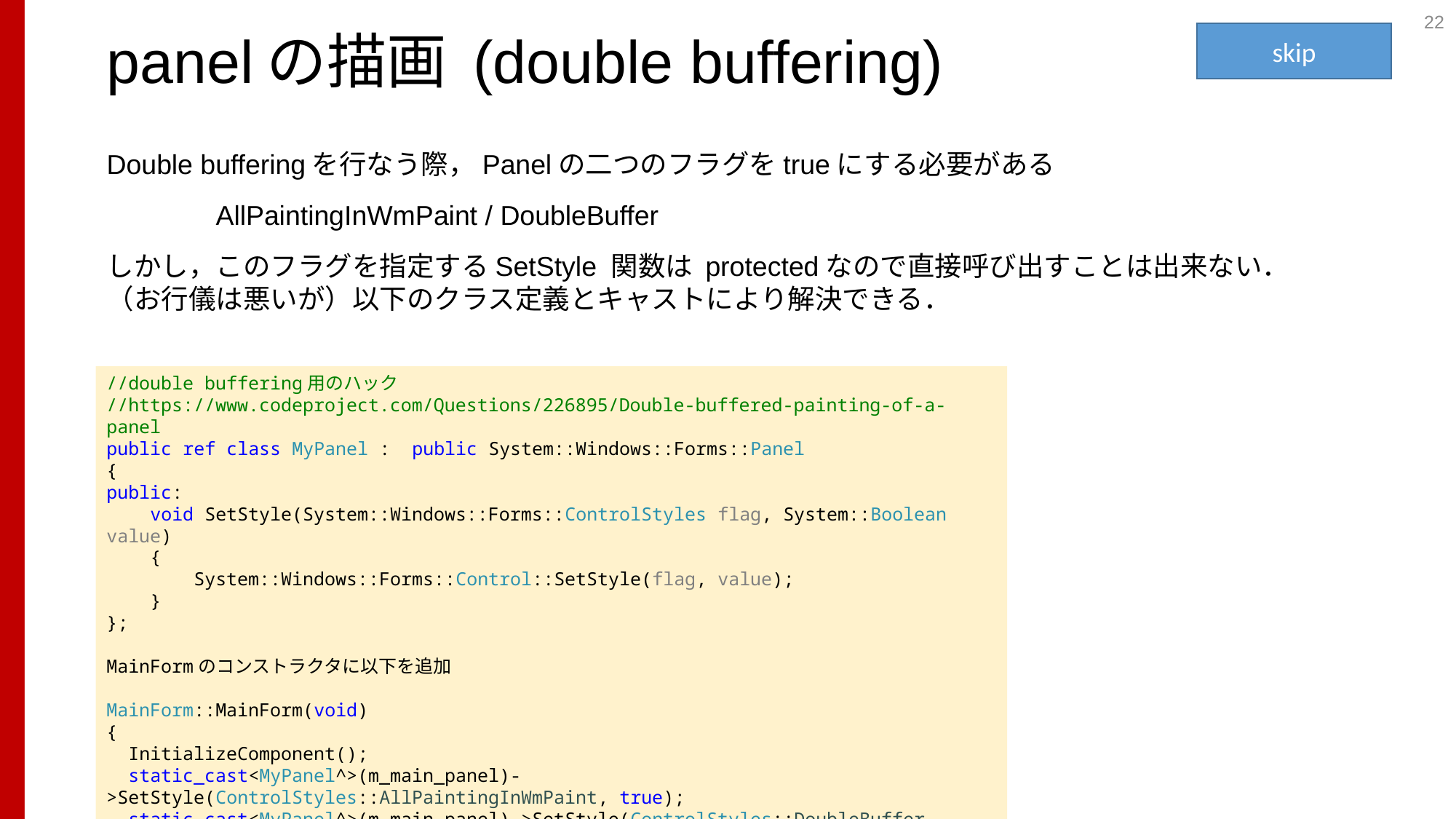

22
skip
# panelの描画 (double buffering)
Double bufferingを行なう際，Panelの二つのフラグをtrueにする必要がある
	AllPaintingInWmPaint / DoubleBuffer
しかし，このフラグを指定するSetStyle 関数は protectedなので直接呼び出すことは出来ない．（お行儀は悪いが）以下のクラス定義とキャストにより解決できる．

//double buffering用のハック
//https://www.codeproject.com/Questions/226895/Double-buffered-painting-of-a-panel
public ref class MyPanel :  public System::Windows::Forms::Panel
{
public:
    void SetStyle(System::Windows::Forms::ControlStyles flag, System::Boolean value)
    {
        System::Windows::Forms::Control::SetStyle(flag, value);
    }
};

MainFormのコンストラクタに以下を追加

MainForm::MainForm(void)
{
  InitializeComponent();
  static_cast<MyPanel^>(m_main_panel)->SetStyle(ControlStyles::AllPaintingInWmPaint, true);
  static_cast<MyPanel^>(m_main_panel)->SetStyle(ControlStyles::DoubleBuffer, true);
}